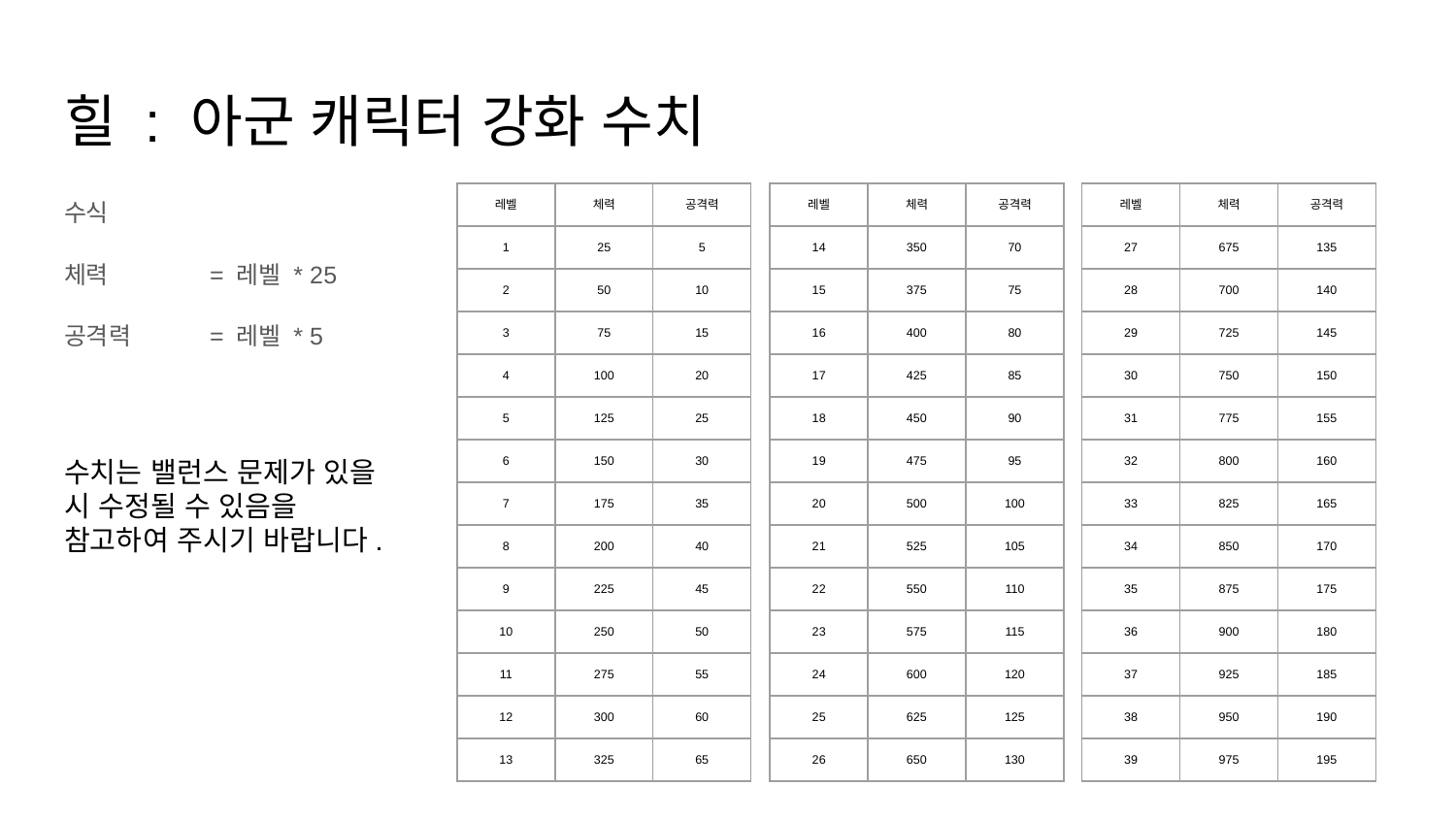

# 힐 : 아군 캐릭터 강화 수치
| 레벨 | 체력 | 공격력 |
| --- | --- | --- |
| 1 | 25 | 5 |
| 2 | 50 | 10 |
| 3 | 75 | 15 |
| 4 | 100 | 20 |
| 5 | 125 | 25 |
| 6 | 150 | 30 |
| 7 | 175 | 35 |
| 8 | 200 | 40 |
| 9 | 225 | 45 |
| 10 | 250 | 50 |
| 11 | 275 | 55 |
| 12 | 300 | 60 |
| 13 | 325 | 65 |
| 레벨 | 체력 | 공격력 |
| --- | --- | --- |
| 14 | 350 | 70 |
| 15 | 375 | 75 |
| 16 | 400 | 80 |
| 17 | 425 | 85 |
| 18 | 450 | 90 |
| 19 | 475 | 95 |
| 20 | 500 | 100 |
| 21 | 525 | 105 |
| 22 | 550 | 110 |
| 23 | 575 | 115 |
| 24 | 600 | 120 |
| 25 | 625 | 125 |
| 26 | 650 | 130 |
| 레벨 | 체력 | 공격력 |
| --- | --- | --- |
| 27 | 675 | 135 |
| 28 | 700 | 140 |
| 29 | 725 | 145 |
| 30 | 750 | 150 |
| 31 | 775 | 155 |
| 32 | 800 | 160 |
| 33 | 825 | 165 |
| 34 | 850 | 170 |
| 35 | 875 | 175 |
| 36 | 900 | 180 |
| 37 | 925 | 185 |
| 38 | 950 | 190 |
| 39 | 975 | 195 |
수식
체력	= 레벨 * 25
공격력	= 레벨 * 5
수치는 밸런스 문제가 있을 시 수정될 수 있음을 참고하여 주시기 바랍니다.